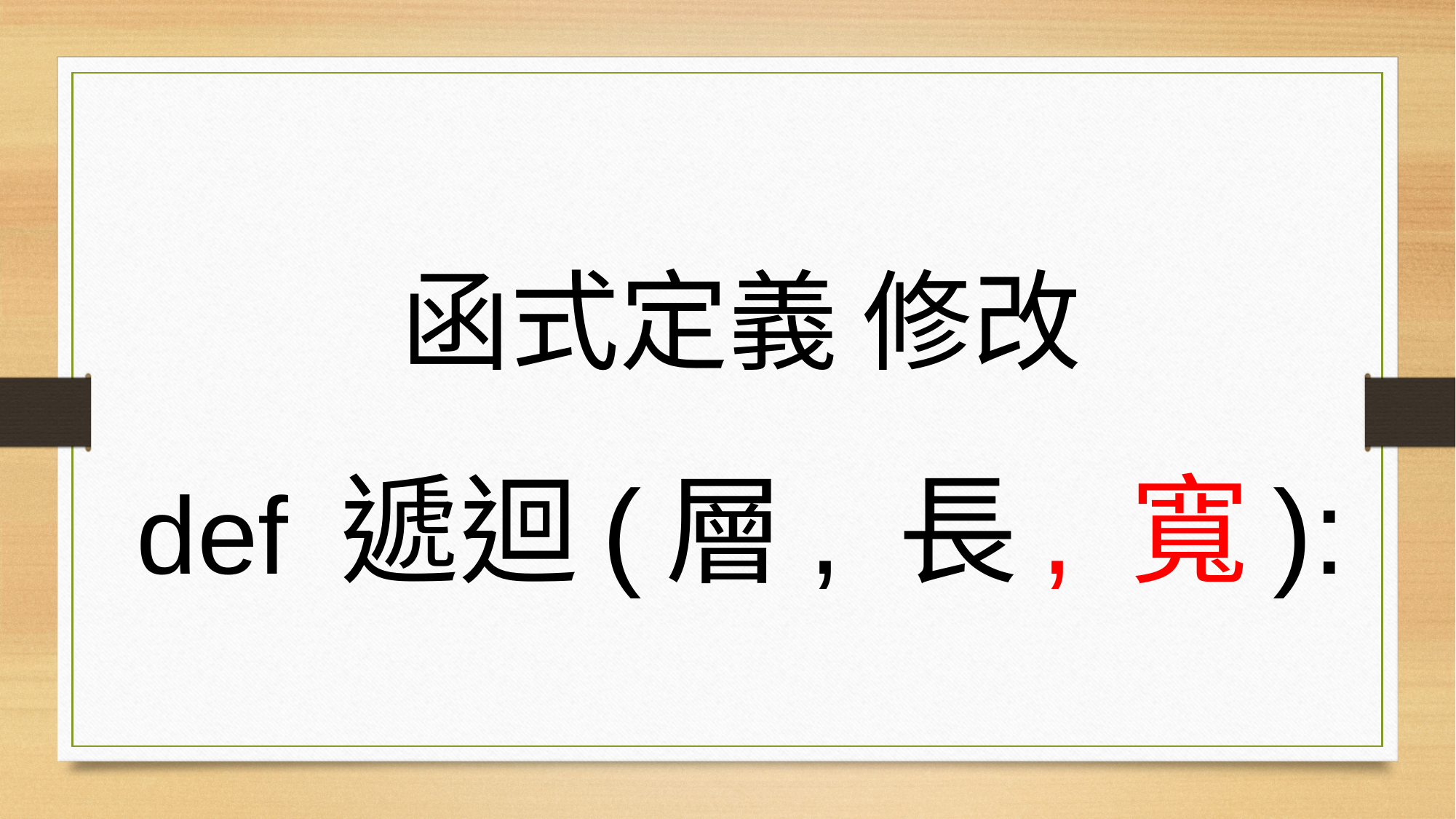

# 函式定義 修改 def 遞迴(層, 長, 寬):